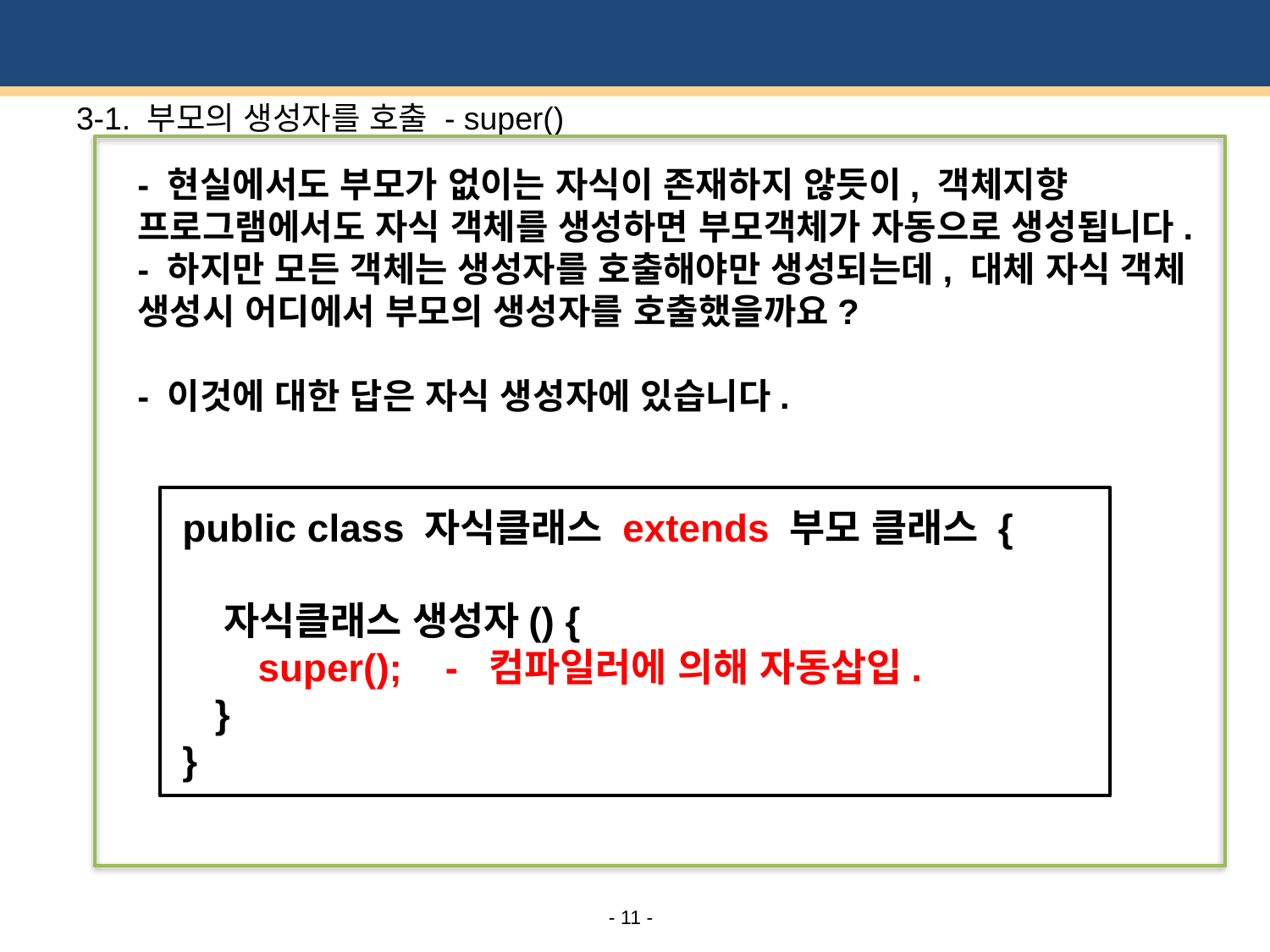

# 3-1. 부모의 생성자를 호출 - super()

- 현실에서도 부모가 없이는 자식이 존재하지 않듯이, 객체지향 프로그램에서도 자식 객체를 생성하면 부모객체가 자동으로 생성됩니다.
- 하지만 모든 객체는 생성자를 호출해야만 생성되는데, 대체 자식 객체 생성시 어디에서 부모의 생성자를 호출했을까요?

- 이것에 대한 답은 자식 생성자에 있습니다.

public class 자식클래스 extends 부모 클래스 {

   자식클래스 생성자() {
       super();    -  컴파일러에 의해 자동삽입.
   }
}